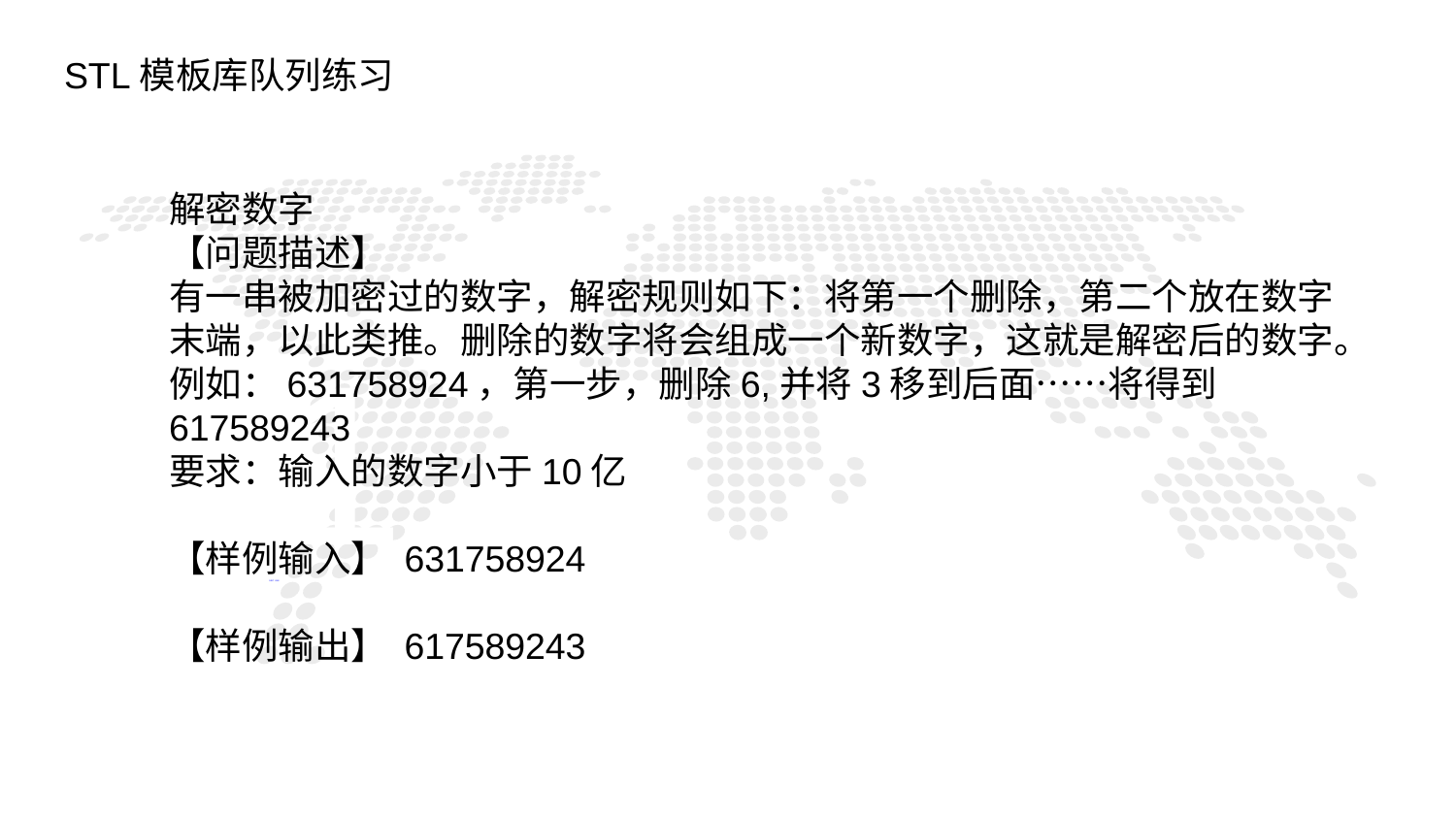

STL模板库队列练习
解密数字
【问题描述】
有一串被加密过的数字，解密规则如下：将第一个删除，第二个放在数字末端，以此类推。删除的数字将会组成一个新数字，这就是解密后的数字。
例如：631758924，第一步，删除6,并将3移到后面……将得到617589243
要求：输入的数字小于10亿

【样例输入】 631758924

【样例输出】 617589243
1
PART  ONE